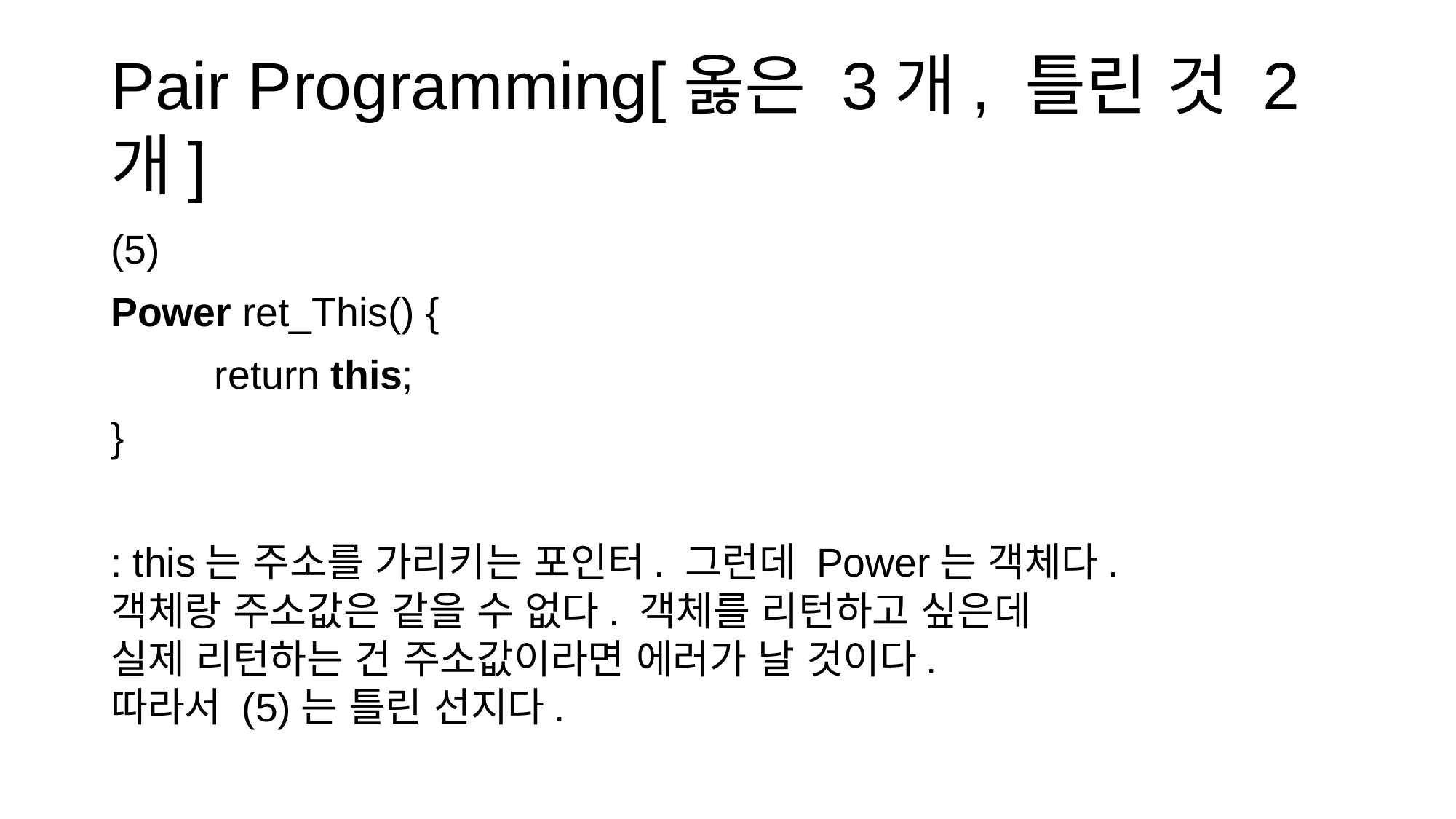

# Pair Programming[옳은 3개, 틀린 것 2개]
(5)
Power ret_This() {
	return this;
}

: this는 주소를 가리키는 포인터. 그런데 Power는 객체다.
객체랑 주소값은 같을 수 없다. 객체를 리턴하고 싶은데
실제 리턴하는 건 주소값이라면 에러가 날 것이다.
따라서 (5)는 틀린 선지다.